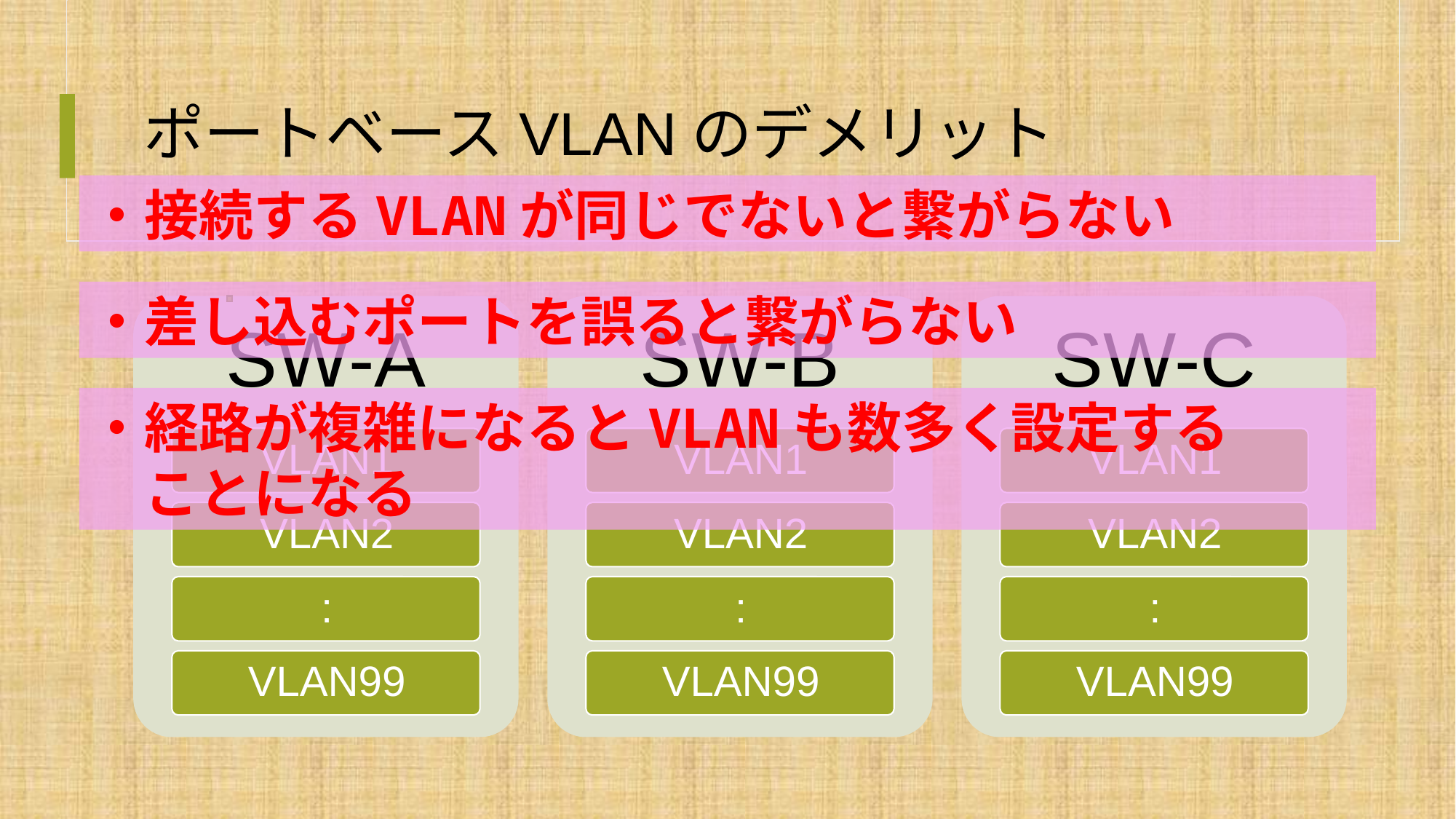

# ポートベースVLANのデメリット
・接続するVLANが同じでないと繋がらない
・差し込むポートを誤ると繋がらない

SW-A
VLAN1
VLAN2
:
VLAN99
SW-B
VLAN1
VLAN2
:
VLAN99
SW-C
VLAN1
VLAN2
:
VLAN99
・経路が複雑になるとVLANも数多く設定する
　ことになる